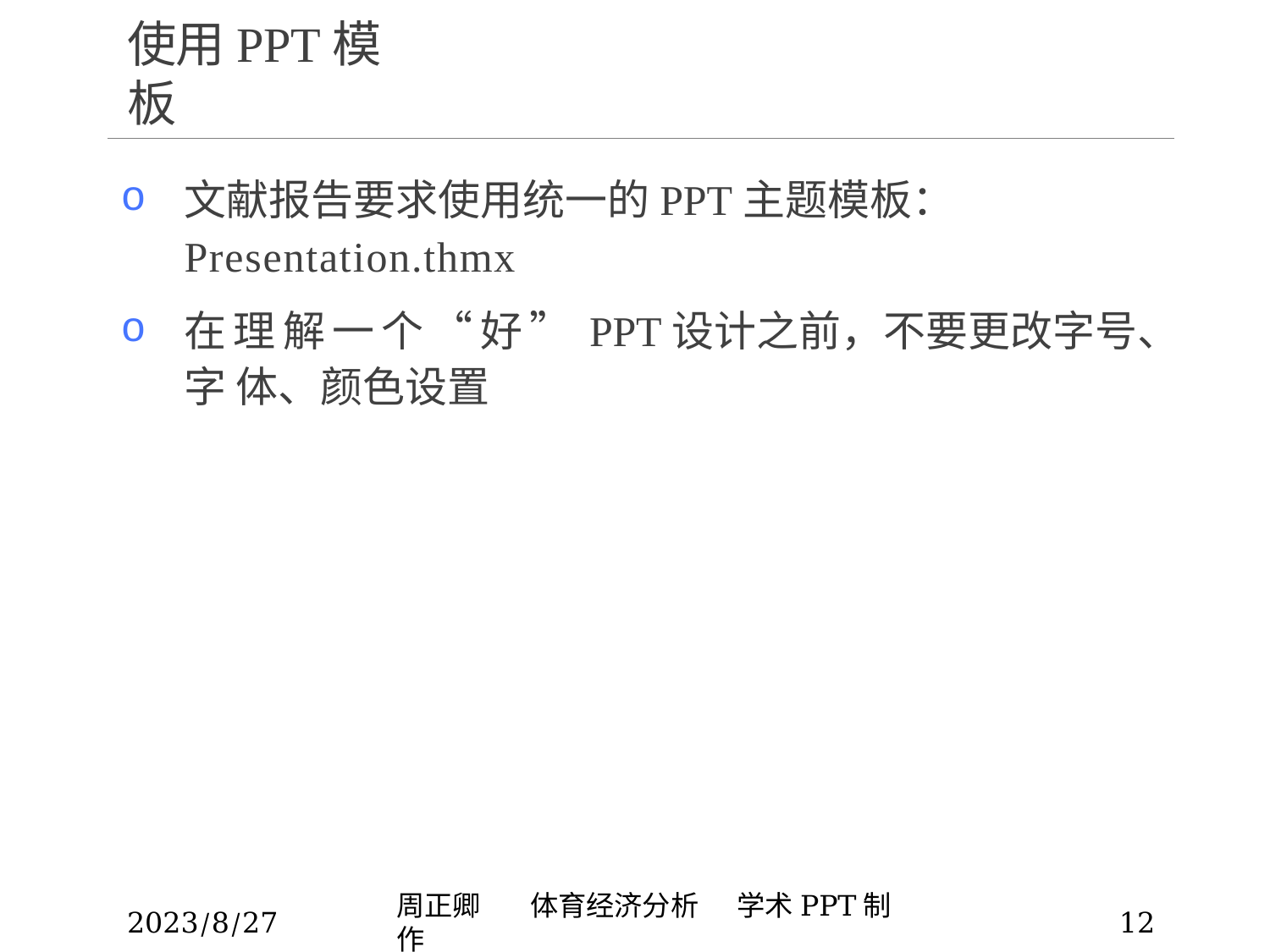

# 使用PPT模板
文献报告要求使用统一的PPT主题模板：
Presentation.thmx
在理解一个“好”PPT设计之前，不要更改字号、字 体、颜色设置
2023/8/27
周正卿	 体育经济分析      学术PPT制作
12